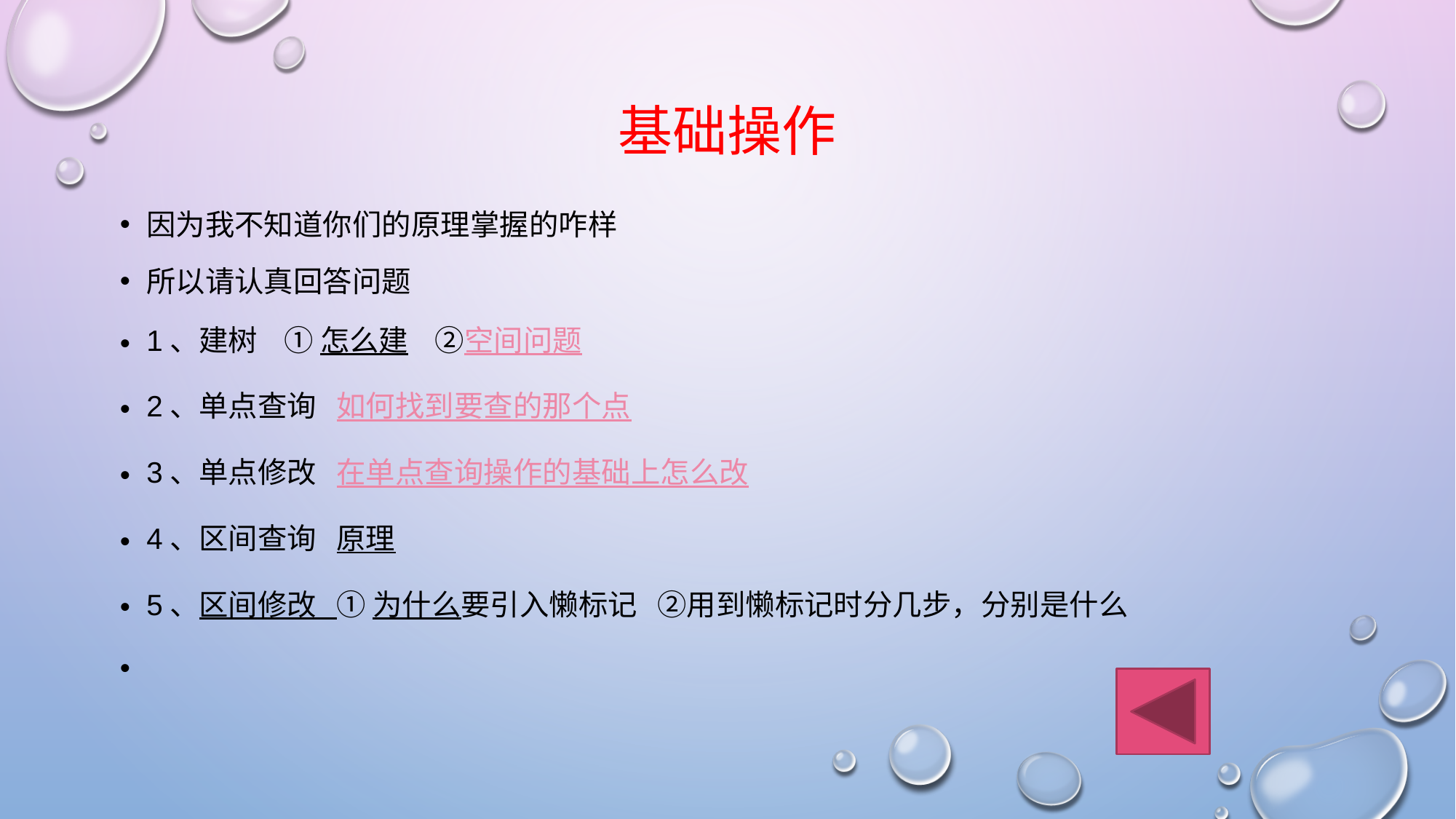

# 基础操作
因为我不知道你们的原理掌握的咋样
所以请认真回答问题
1、建树    ① 怎么建    ②空间问题
2、单点查询   如何找到要查的那个点
3、单点修改   在单点查询操作的基础上怎么改
4、区间查询   原理
5、区间修改   ① 为什么要引入懒标记   ②用到懒标记时分几步，分别是什么